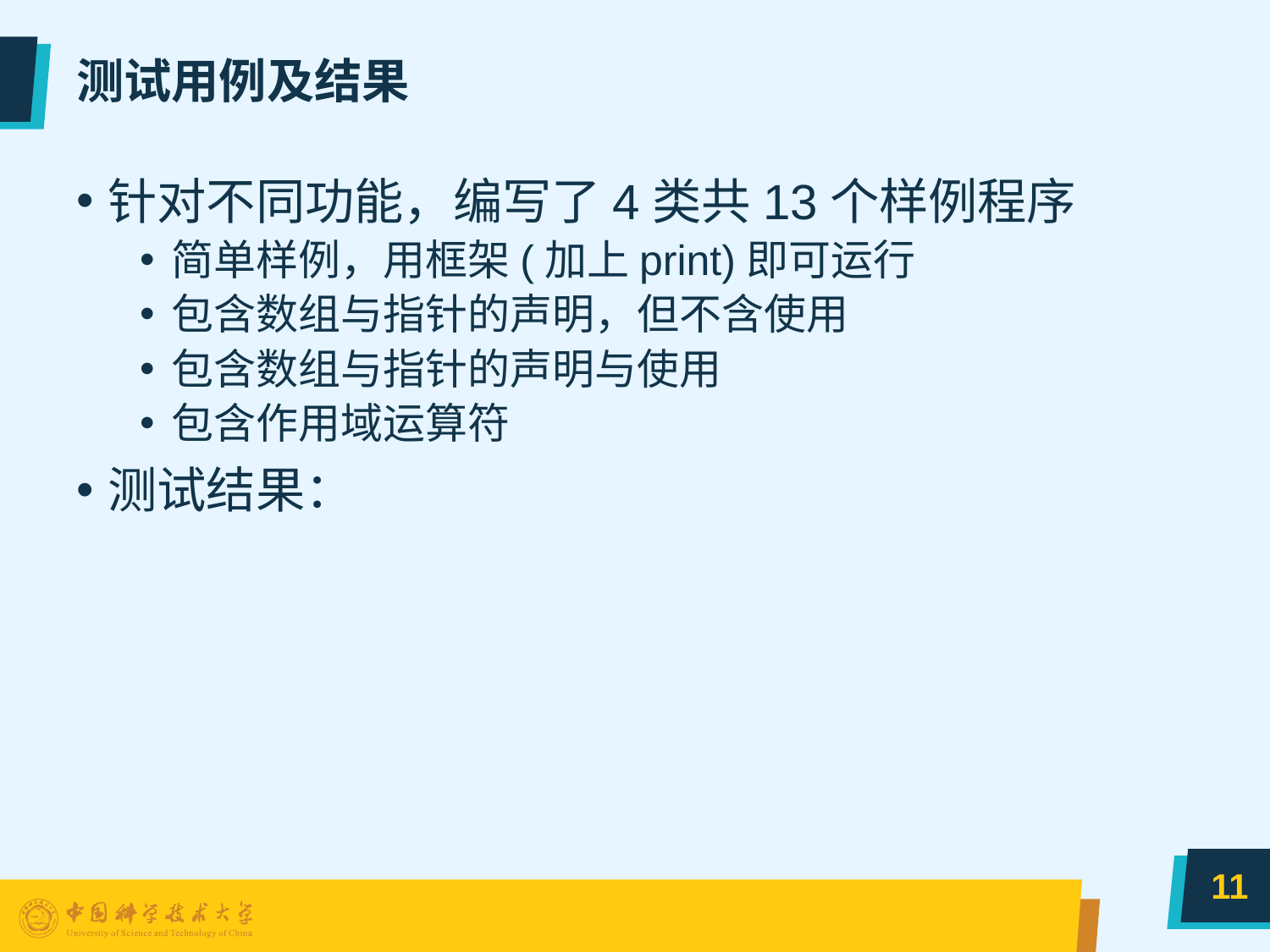

# 测试用例及结果
针对不同功能，编写了4类共13个样例程序
简单样例，用框架(加上print)即可运行
包含数组与指针的声明，但不含使用
包含数组与指针的声明与使用
包含作用域运算符
测试结果：
11